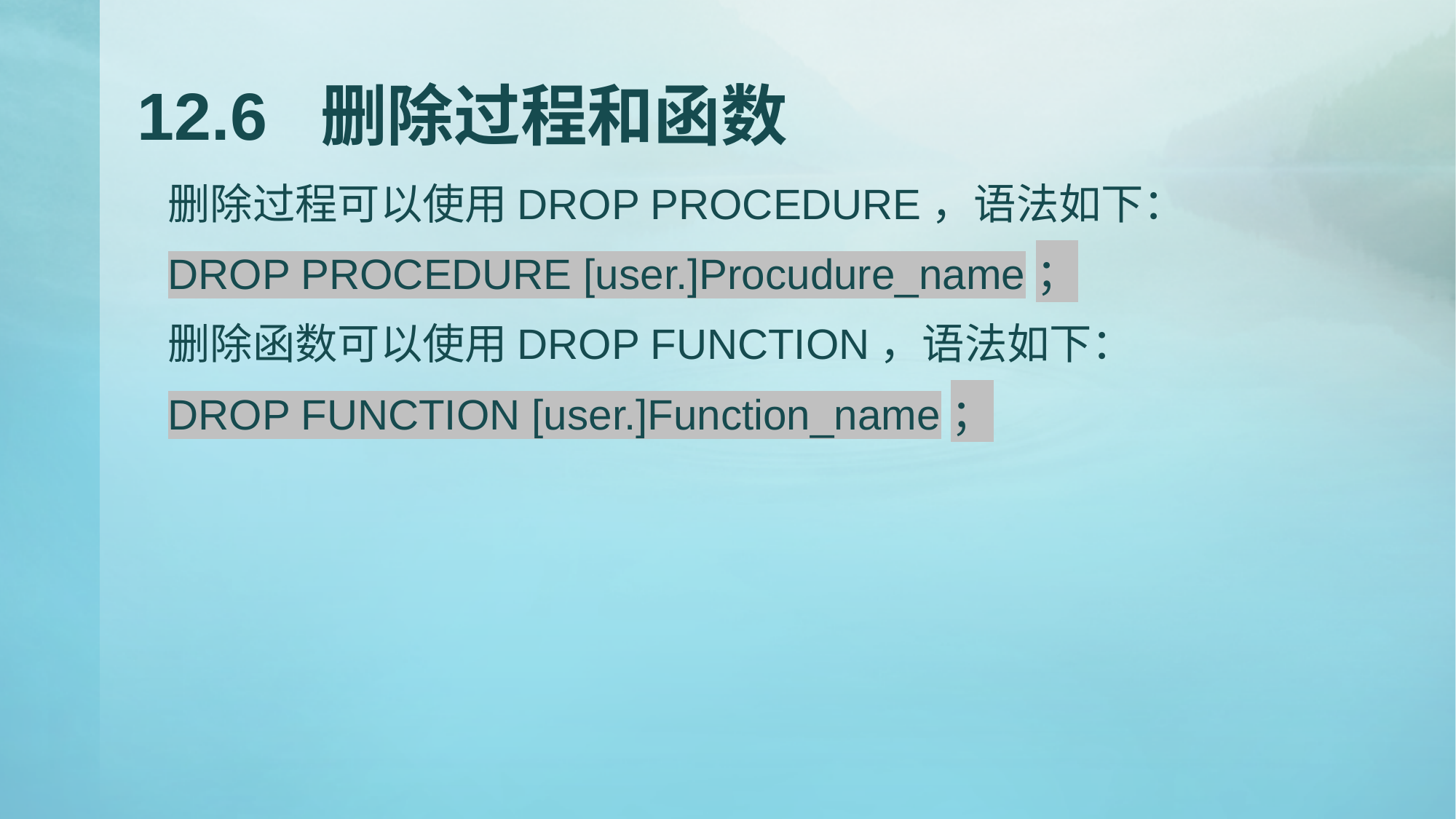

# 12.6  删除过程和函数
删除过程可以使用DROP PROCEDURE，语法如下：
DROP PROCEDURE [user.]Procudure_name；
删除函数可以使用DROP FUNCTION，语法如下：
DROP FUNCTION [user.]Function_name；